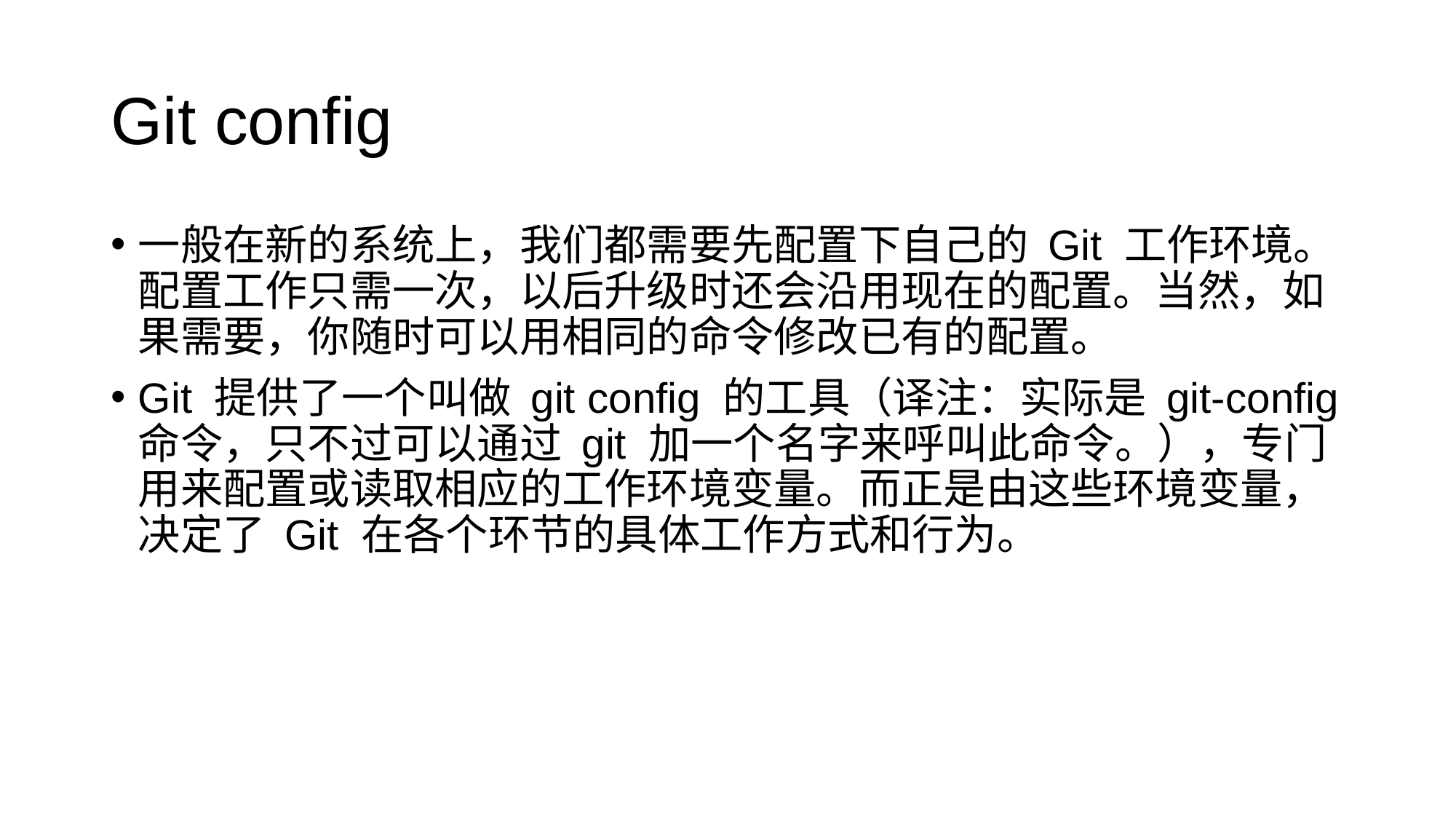

# Git config
一般在新的系统上，我们都需要先配置下自己的 Git 工作环境。配置工作只需一次，以后升级时还会沿用现在的配置。当然，如果需要，你随时可以用相同的命令修改已有的配置。
Git 提供了一个叫做 git config 的工具（译注：实际是 git-config 命令，只不过可以通过 git 加一个名字来呼叫此命令。），专门用来配置或读取相应的工作环境变量。而正是由这些环境变量，决定了 Git 在各个环节的具体工作方式和行为。